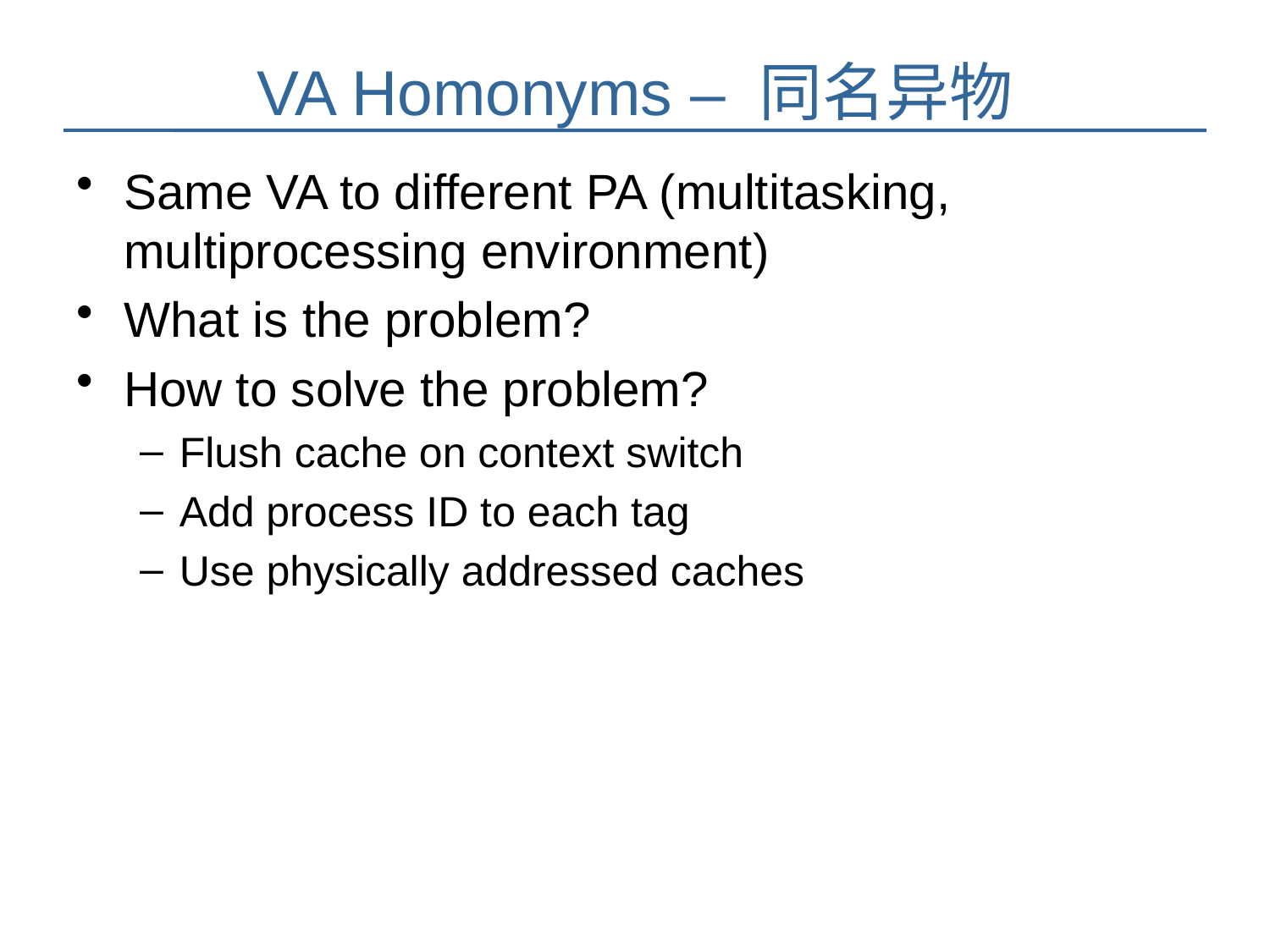

# VA Homonyms – 同名异物
Same VA to different PA (multitasking, multiprocessing environment)
What is the problem?
How to solve the problem?
Flush cache on context switch
Add process ID to each tag
Use physically addressed caches